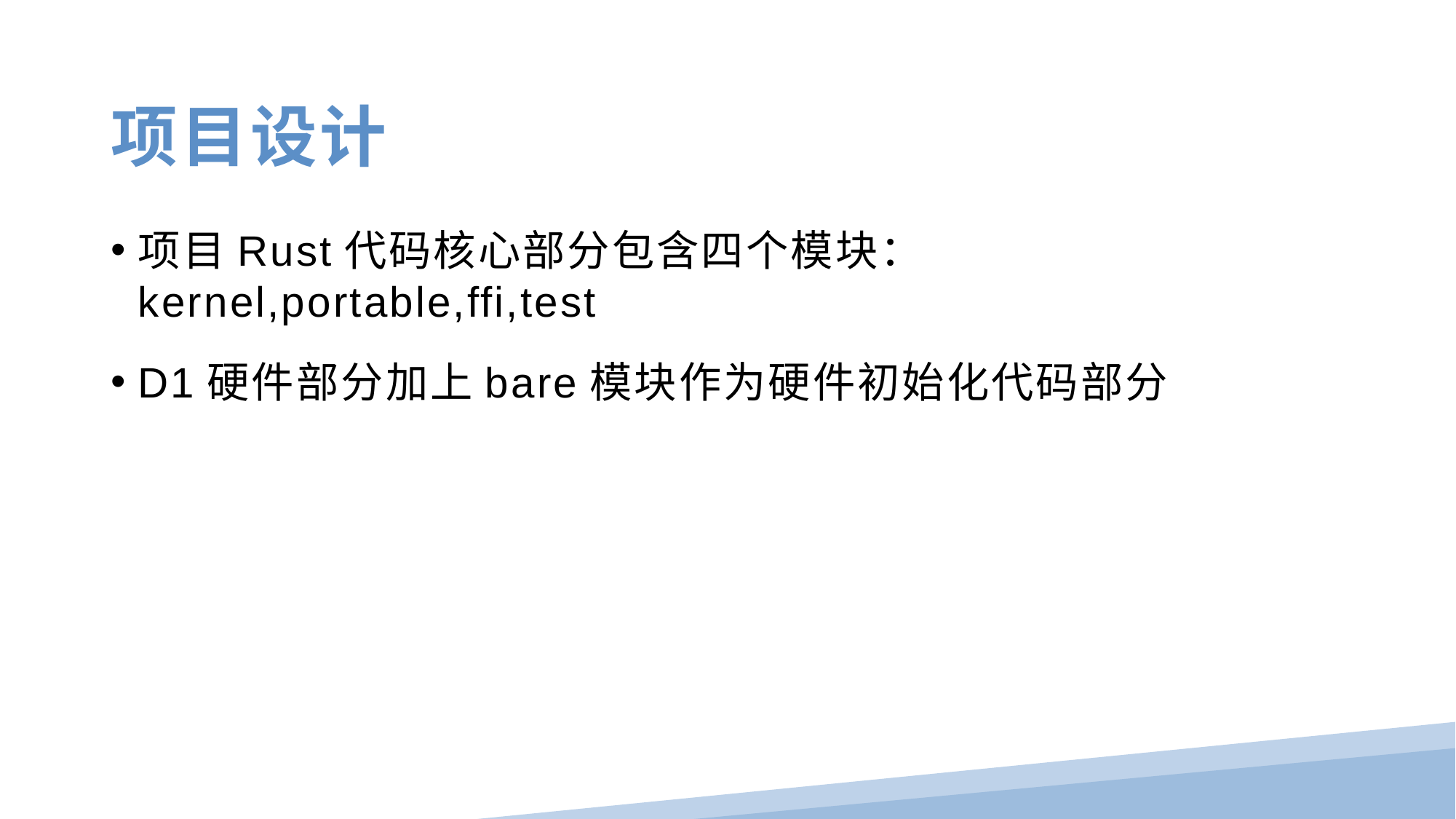

项目设计
项目Rust代码核心部分包含四个模块：kernel,portable,ffi,test
D1硬件部分加上bare模块作为硬件初始化代码部分